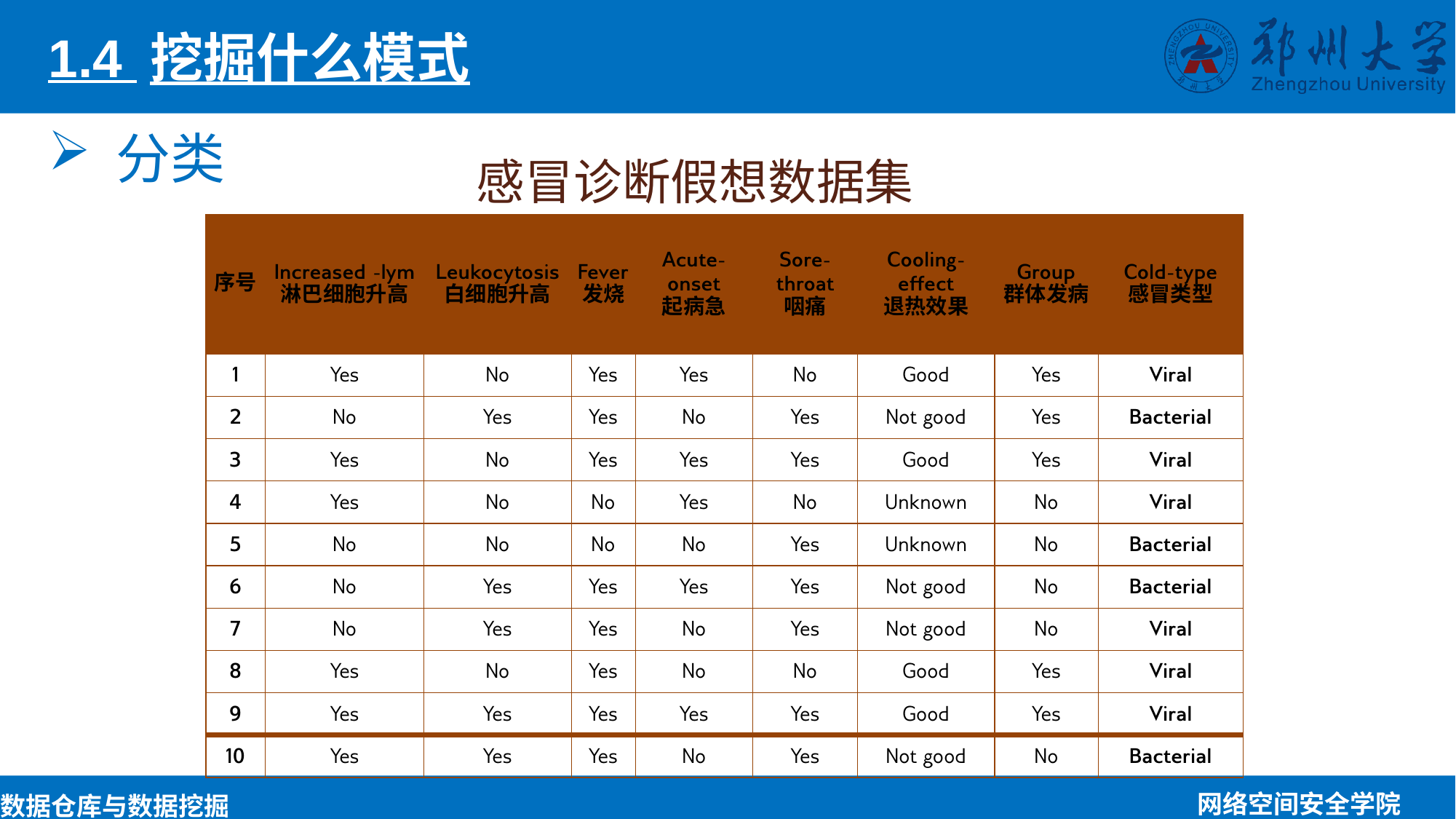

1.4 挖掘什么模式
分类
感冒诊断假想数据集
| 序号 | Increased -lym 淋巴细胞升高 | Leukocytosis 白细胞升高 | Fever 发烧 | Acute-onset 起病急 | Sore-throat 咽痛 | Cooling-effect 退热效果 | Group 群体发病 | Cold-type 感冒类型 |
| --- | --- | --- | --- | --- | --- | --- | --- | --- |
| 1 | Yes | No | Yes | Yes | No | Good | Yes | Viral |
| 2 | No | Yes | Yes | No | Yes | Not good | Yes | Bacterial |
| 3 | Yes | No | Yes | Yes | Yes | Good | Yes | Viral |
| 4 | Yes | No | No | Yes | No | Unknown | No | Viral |
| 5 | No | No | No | No | Yes | Unknown | No | Bacterial |
| 6 | No | Yes | Yes | Yes | Yes | Not good | No | Bacterial |
| 7 | No | Yes | Yes | No | Yes | Not good | No | Viral |
| 8 | Yes | No | Yes | No | No | Good | Yes | Viral |
| 9 | Yes | Yes | Yes | Yes | Yes | Good | Yes | Viral |
| 10 | Yes | Yes | Yes | No | Yes | Not good | No | Bacterial |